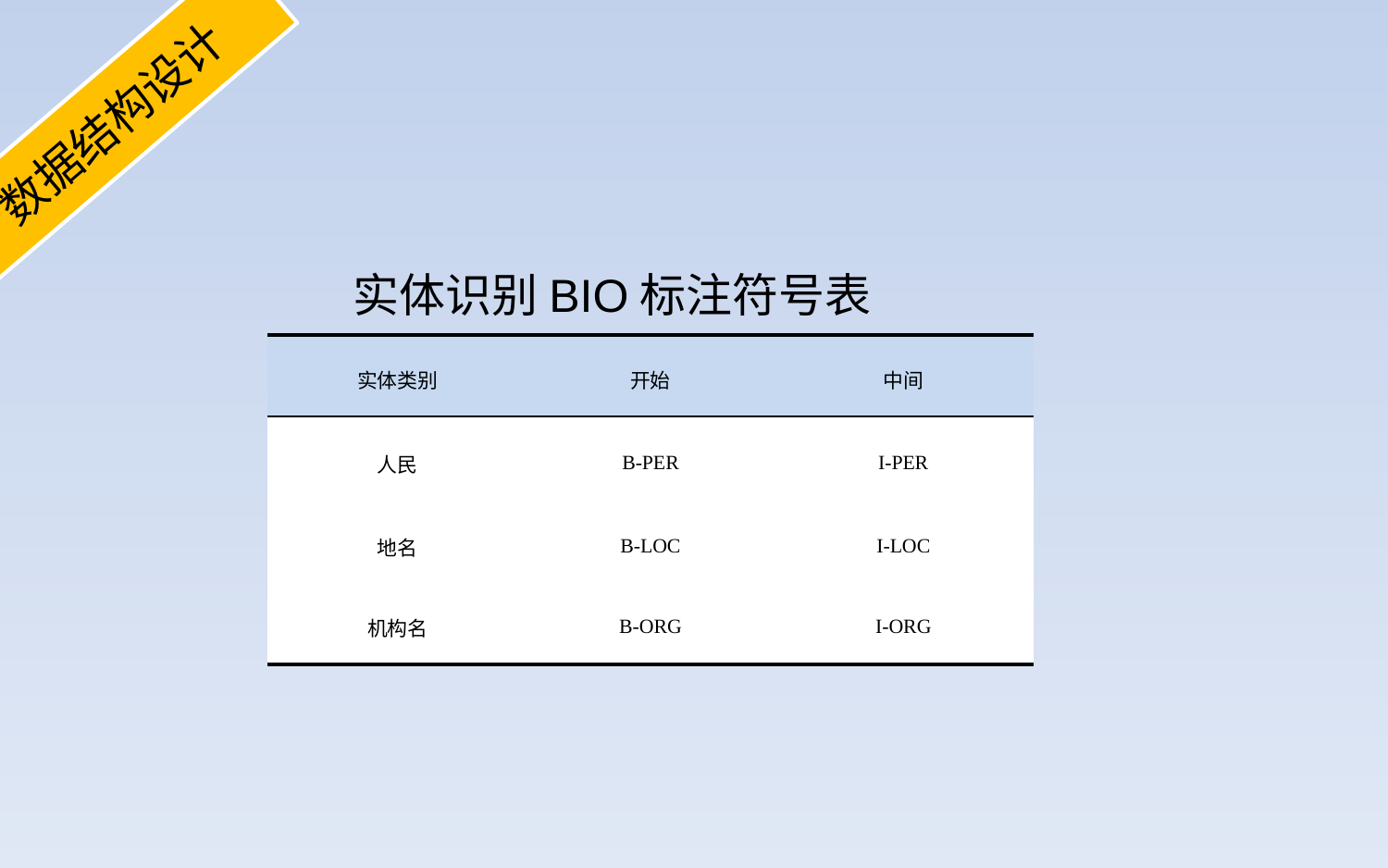

数据结构设计
# 实体识别BIO标注符号表
| 实体类别 | 开始 | 中间 |
| --- | --- | --- |
| 人民 | B-PER | I-PER |
| 地名 | B-LOC | I-LOC |
| 机构名 | B-ORG | I-ORG |